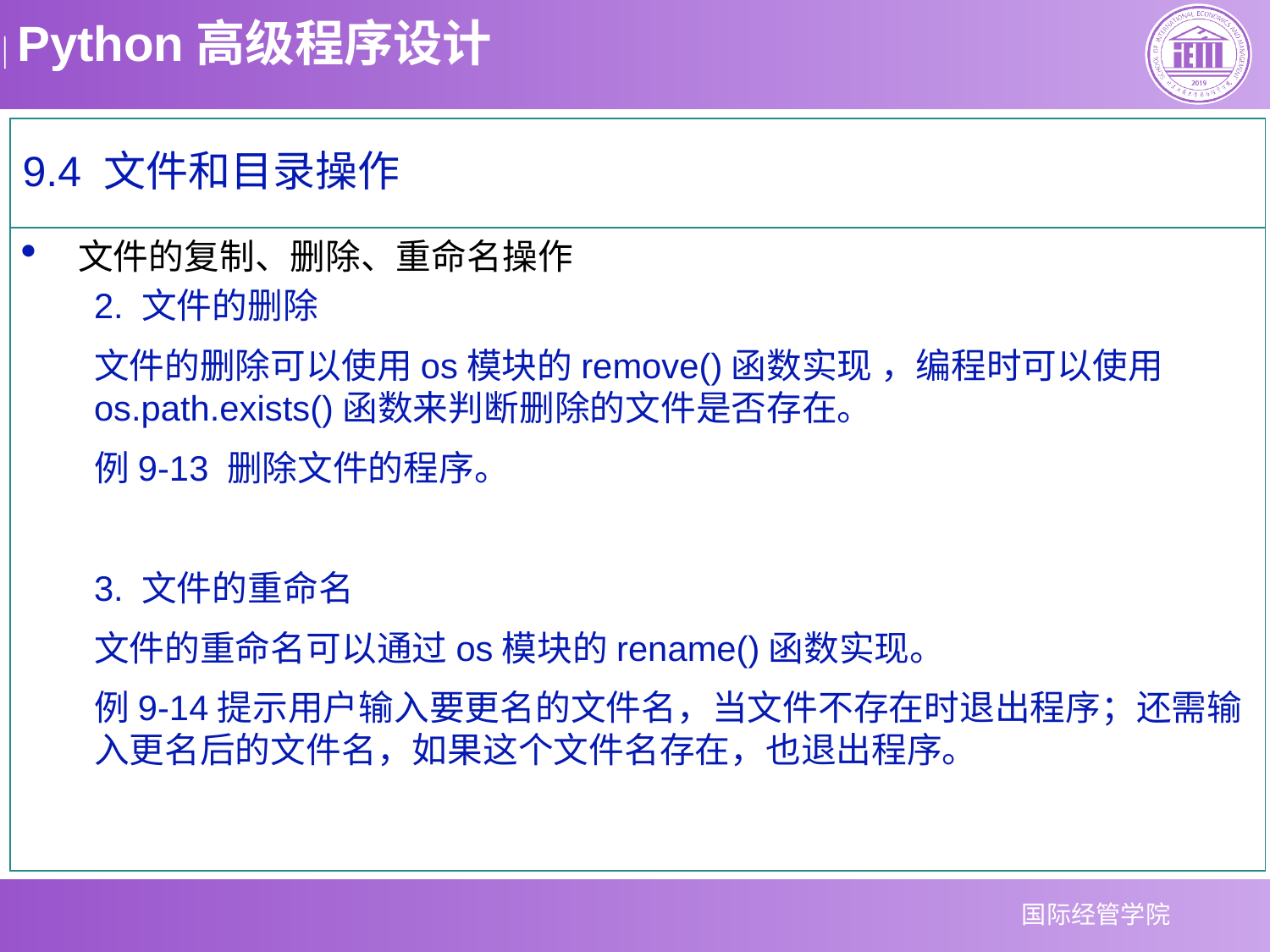

9.4 文件和目录操作
文件的复制、删除、重命名操作
2. 文件的删除
文件的删除可以使用os模块的remove()函数实现 ，编程时可以使用os.path.exists()函数来判断删除的文件是否存在。
例9-13 删除文件的程序。

3. 文件的重命名
文件的重命名可以通过os模块的rename()函数实现。
例9-14提示用户输入要更名的文件名，当文件不存在时退出程序；还需输入更名后的文件名，如果这个文件名存在，也退出程序。